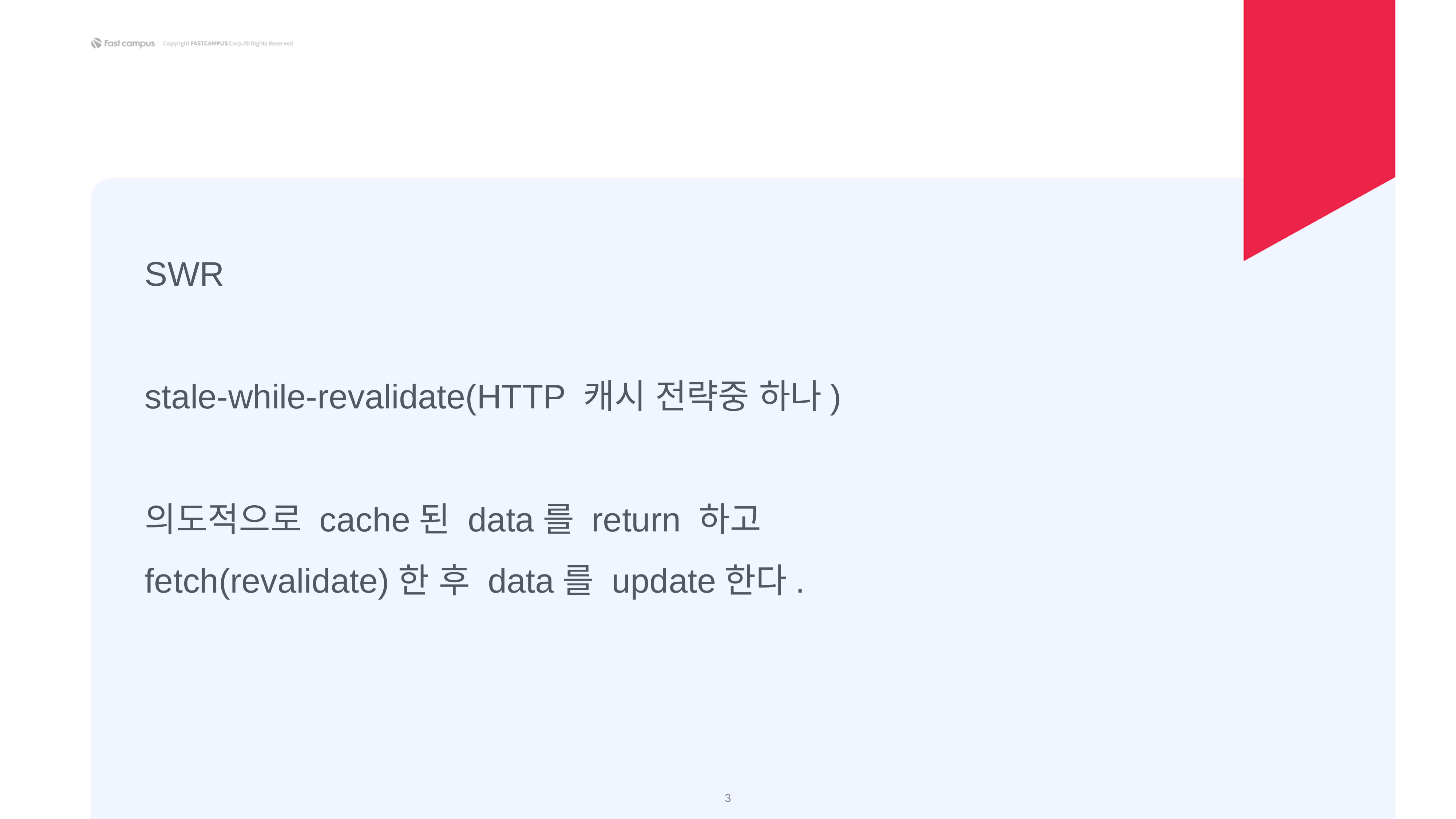

SWR

stale-while-revalidate(HTTP 캐시 전략중 하나)

의도적으로 cache된 data를 return 하고
fetch(revalidate)한 후 data를 update한다.
3